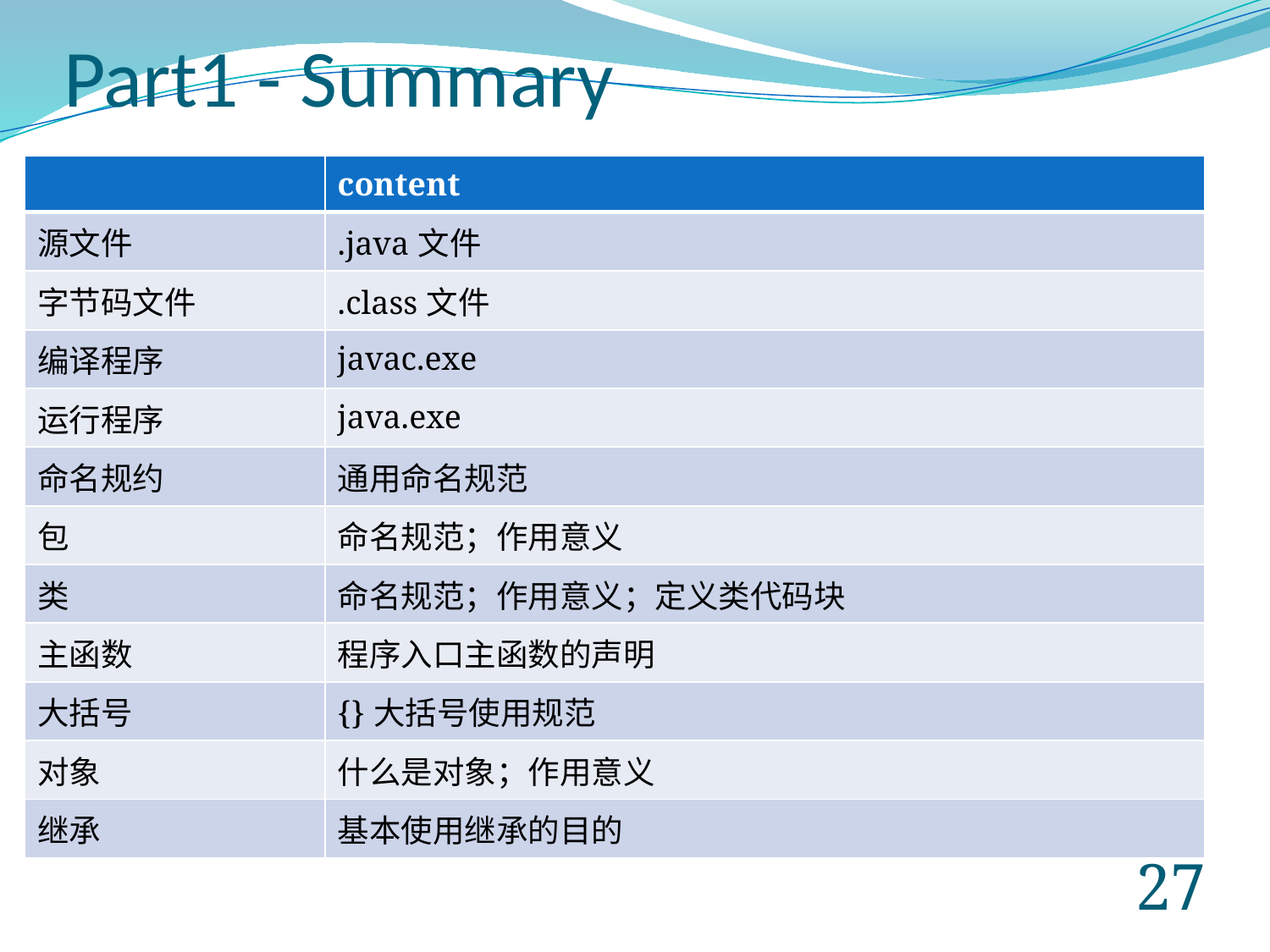

# Part1 - Summary
|  | content |
| --- | --- |
| 源文件 | .java文件 |
| 字节码文件 | .class文件 |
| 编译程序 | javac.exe |
| 运行程序 | java.exe |
| 命名规约 | 通用命名规范 |
| 包 | 命名规范；作用意义 |
| 类 | 命名规范；作用意义；定义类代码块 |
| 主函数 | 程序入口主函数的声明 |
| 大括号 | {}大括号使用规范 |
| 对象 | 什么是对象；作用意义 |
| 继承 | 基本使用继承的目的 |
27